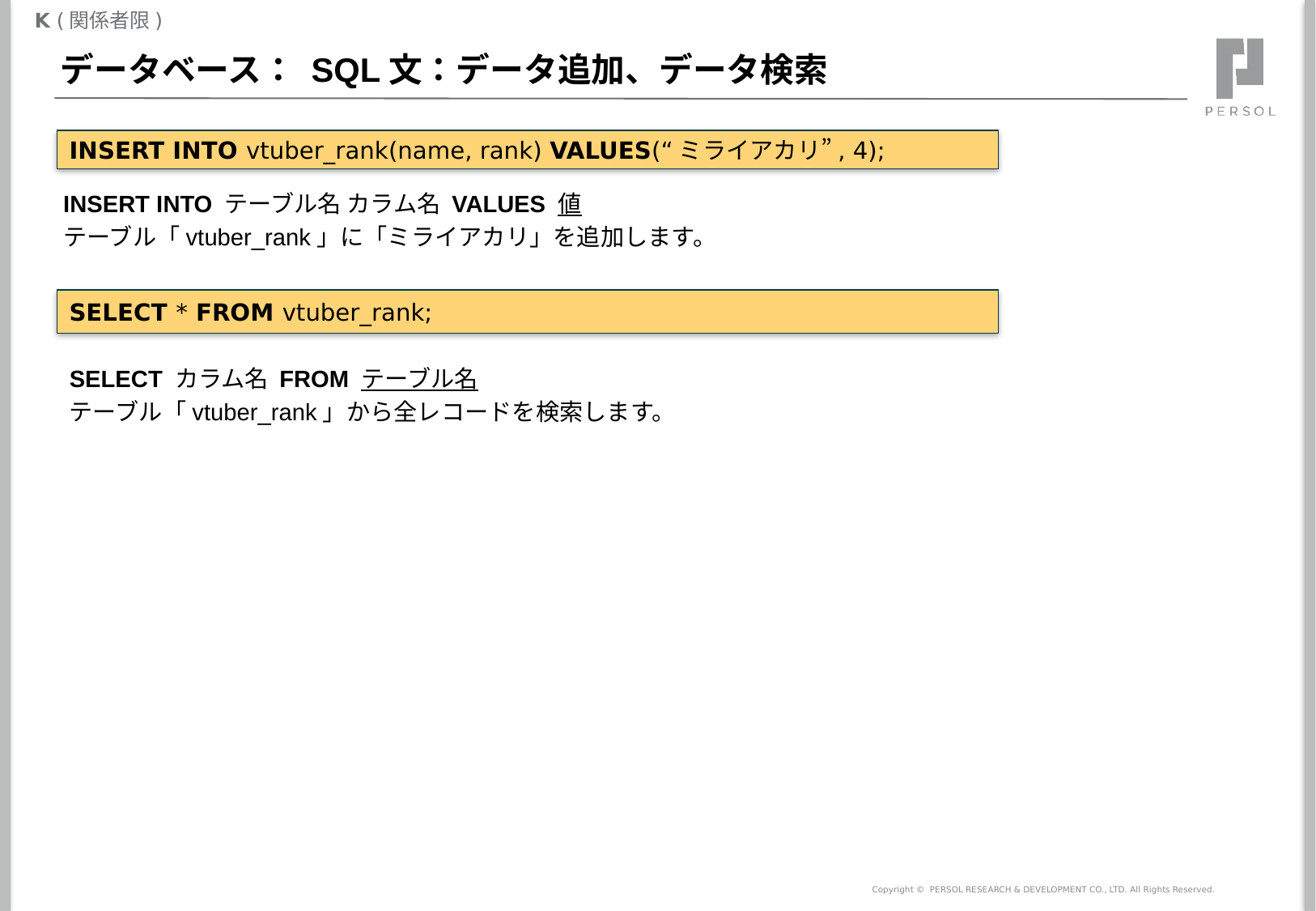

# データベース： SQL文：データ追加、データ検索
INSERT INTO vtuber_rank(name, rank) VALUES(“ミライアカリ”, 4);
INSERT INTO テーブル名 カラム名 VALUES 値
テーブル「vtuber_rank」に「ミライアカリ」を追加します。

SELECT * FROM vtuber_rank;
SELECT カラム名 FROM テーブル名
テーブル「vtuber_rank」から全レコードを検索します。